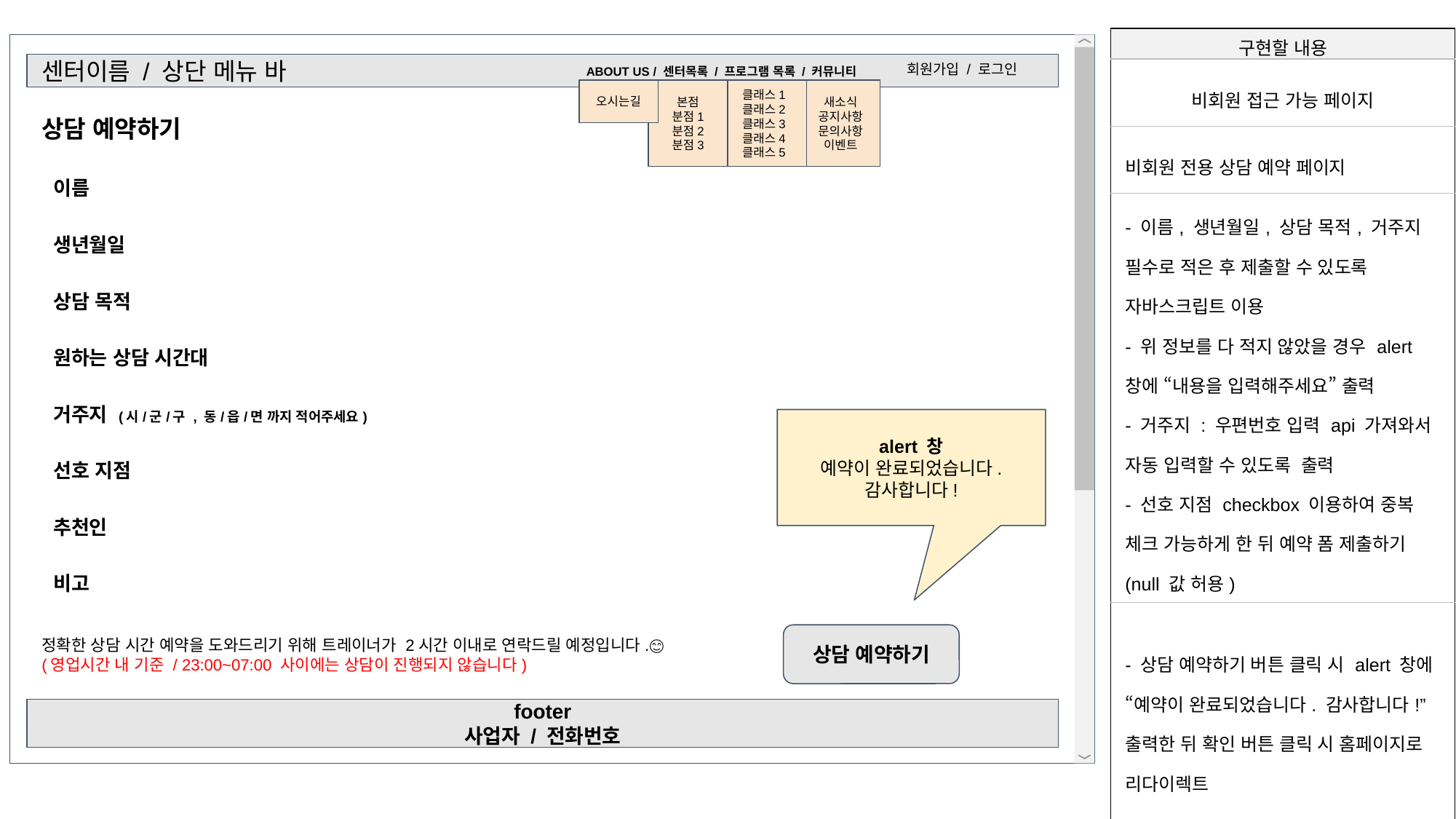

| 구현할 내용 |  |
| --- | --- |
| 비회원 접근 가능 페이지 |  |
| 비회원 전용 상담 예약 페이지 |  |
| - 이름, 생년월일, 상담 목적, 거주지 필수로 적은 후 제출할 수 있도록 자바스크립트 이용 - 위 정보를 다 적지 않았을 경우 alert창에 “내용을 입력해주세요” 출력 - 거주지 : 우편번호 입력 api 가져와서 자동 입력할 수 있도록 출력 - 선호 지점 checkbox 이용하여 중복 체크 가능하게 한 뒤 예약 폼 제출하기 (null 값 허용) |  |
| - 상담 예약하기 버튼 클릭 시 alert 창에 “예약이 완료되었습니다. 감사합니다!” 출력한 뒤 확인 버튼 클릭 시 홈페이지로 리다이렉트 |  |

ABOUT US / 센터목록 / 프로그램 목록 / 커뮤니티
회원가입 / 로그인
센터이름 / 상단 메뉴 바
오시는길
본점
분점1
분점2
분점3
클래스1
클래스2
클래스3
클래스4
클래스5
새소식
공지사항
문의사항
이벤트
상담 예약하기
| 이름 |  |
| --- | --- |
| 생년월일 |  |
| 상담 목적 |  |
| 원하는 상담 시간대 |  |
| 거주지 (시/군/구 , 동/읍/면 까지 적어주세요) |  |
| 선호 지점 |  |
| 추천인 |  |
| 비고 |  |
alert 창
예약이 완료되었습니다.
감사합니다!
정확한 상담 시간 예약을 도와드리기 위해 트레이너가 2시간 이내로 연락드릴 예정입니다.😊
(영업시간 내 기준 / 23:00~07:00 사이에는 상담이 진행되지 않습니다)
상담 예약하기
footer
사업자 / 전화번호